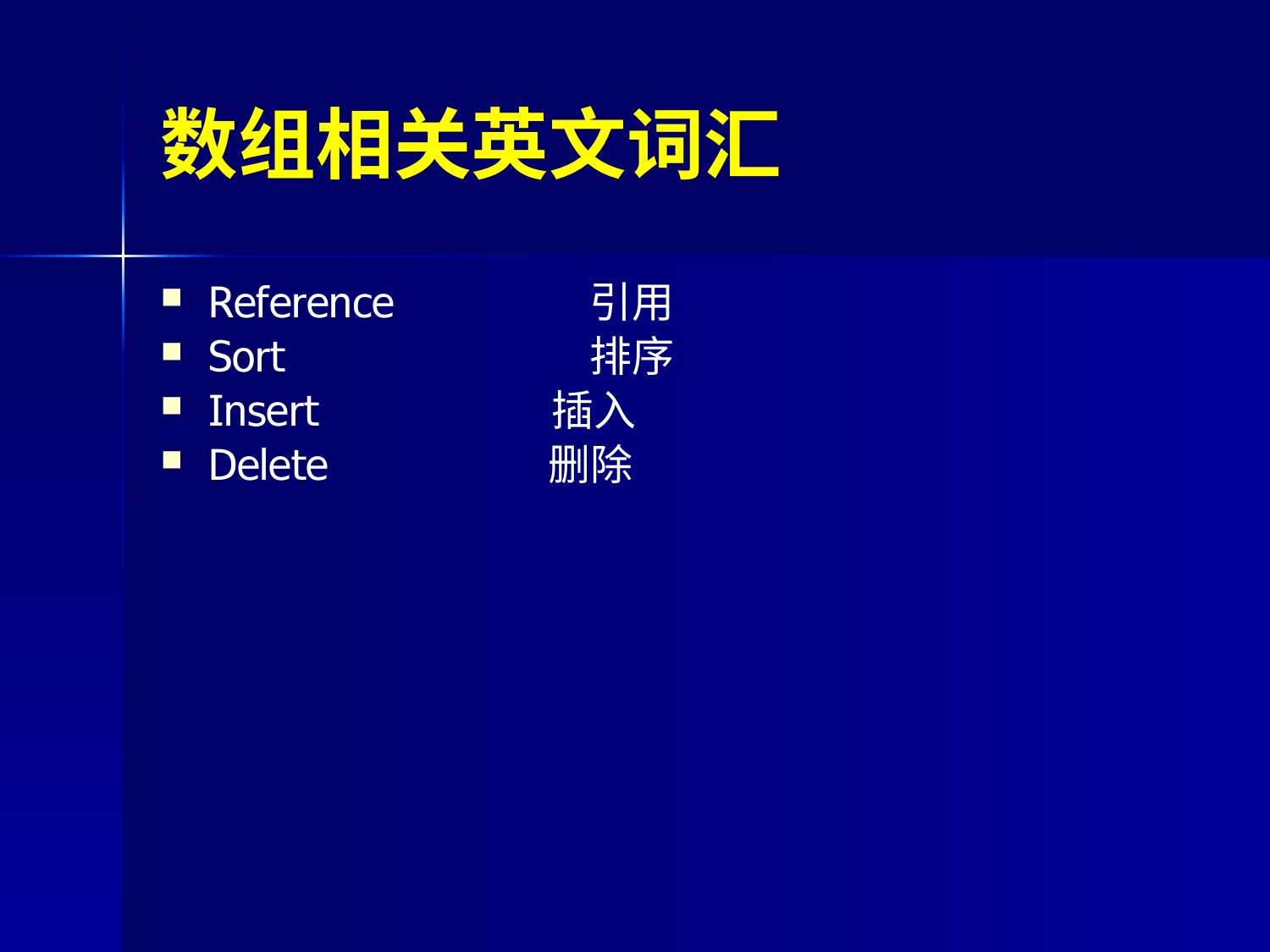

# 数组相关英文词汇
Reference		引用
Sort			排序
Insert                 插入
Delete                删除